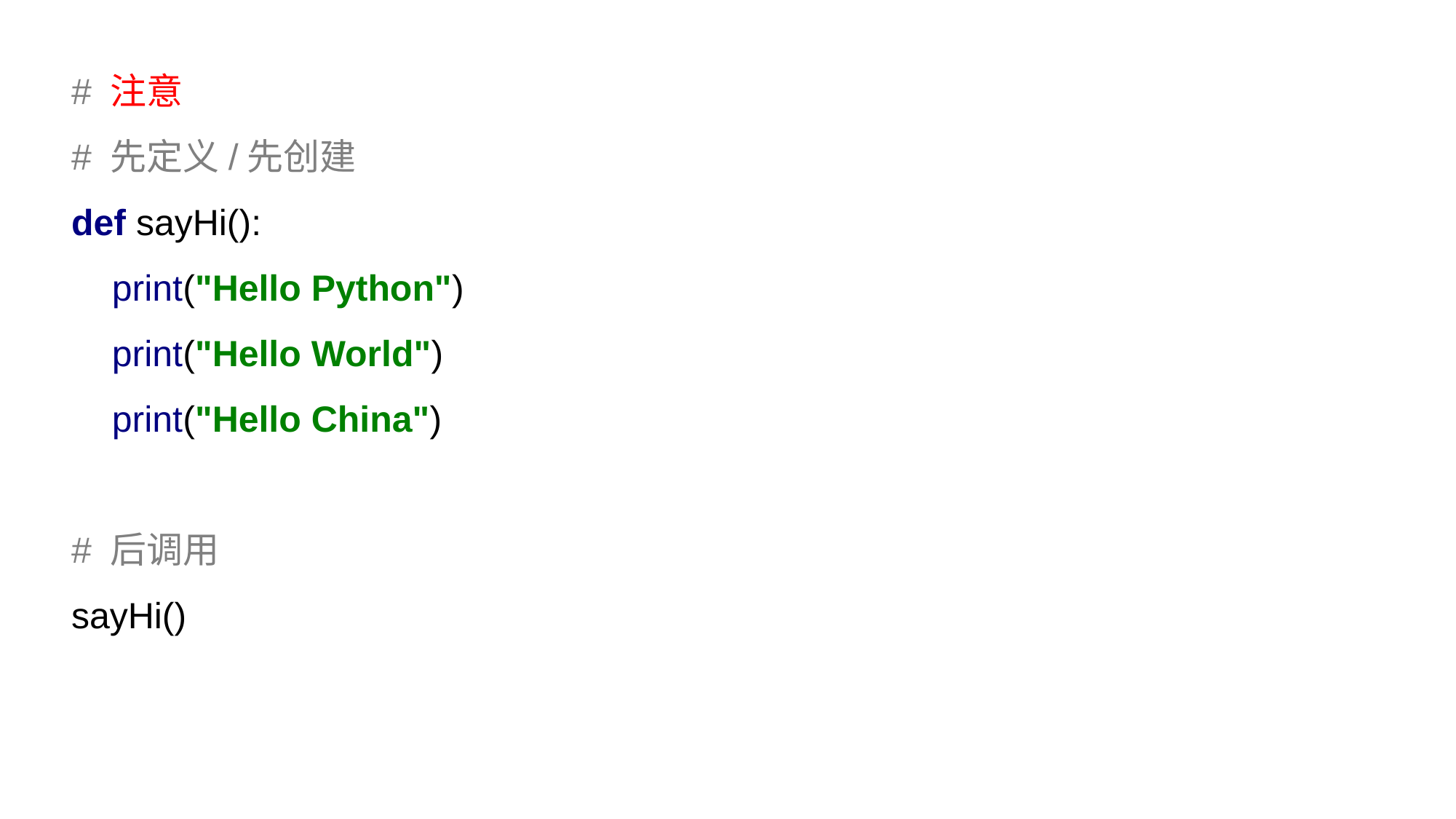

# 注意 # 先定义/先创建 def sayHi(): print("Hello Python") print("Hello World") print("Hello China")
# 后调用
sayHi()